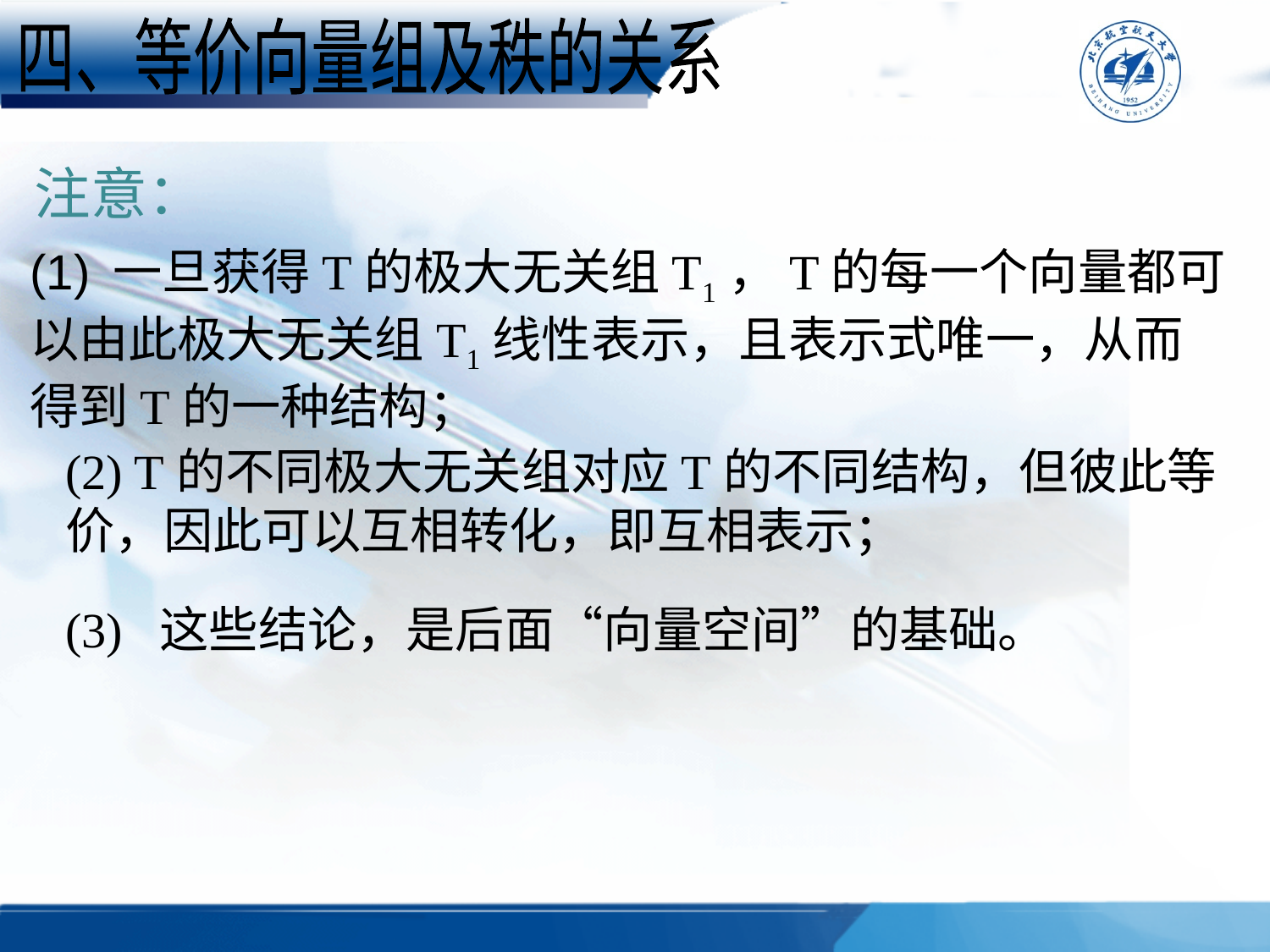

四、等价向量组及秩的关系
注意：
 一旦获得T的极大无关组T1，T的每一个向量都可
以由此极大无关组T1线性表示，且表示式唯一，从而
得到T的一种结构；
(2) T的不同极大无关组对应T的不同结构，但彼此等价，因此可以互相转化，即互相表示；
(3)  这些结论，是后面“向量空间”的基础。